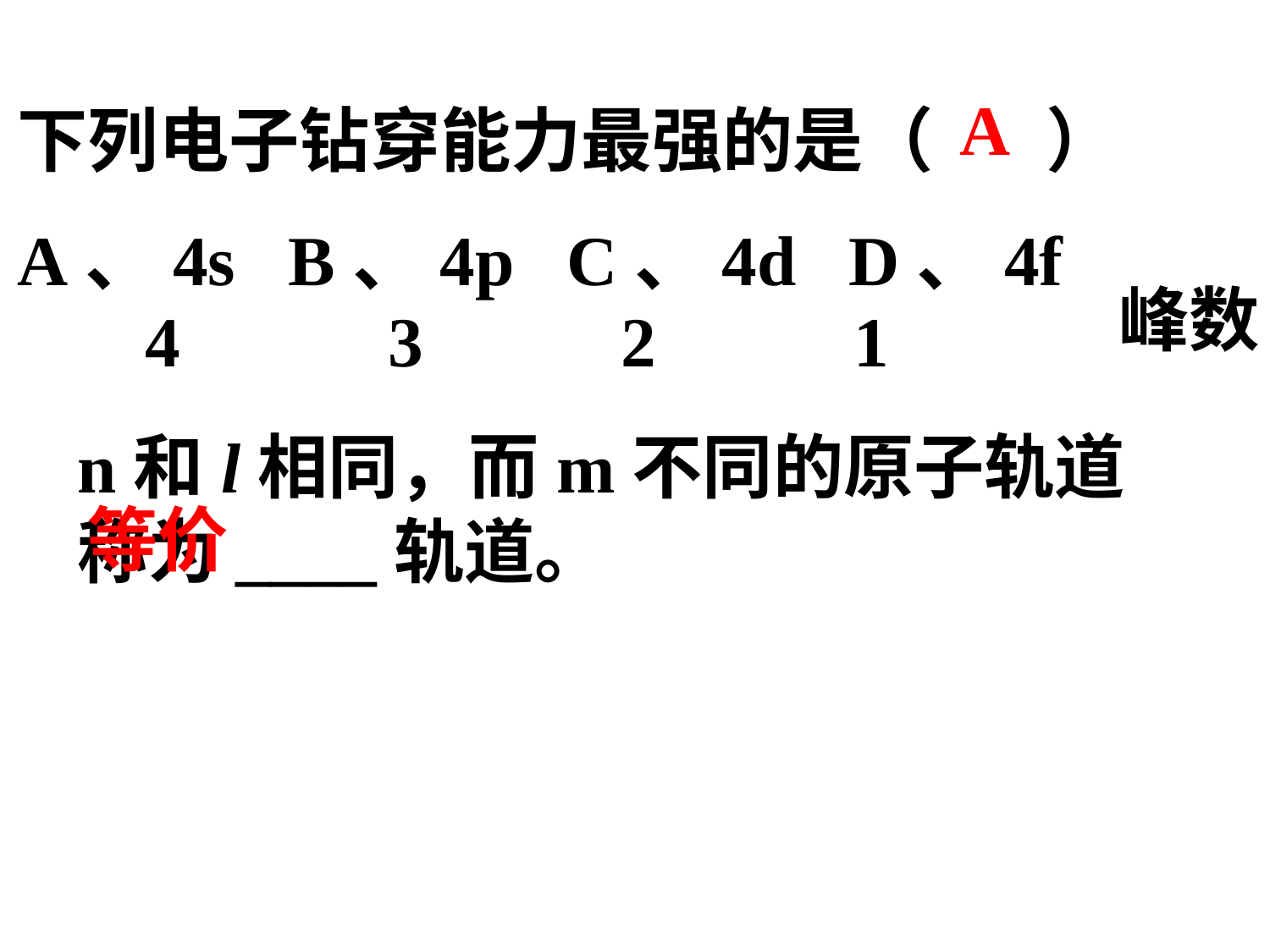

A
下列电子钻穿能力最强的是（       ）
A、4s   B、4p   C、4d   D、4f
峰数
4
3
2
1
n和l相同，而m不同的原子轨道称为____轨道。
等价